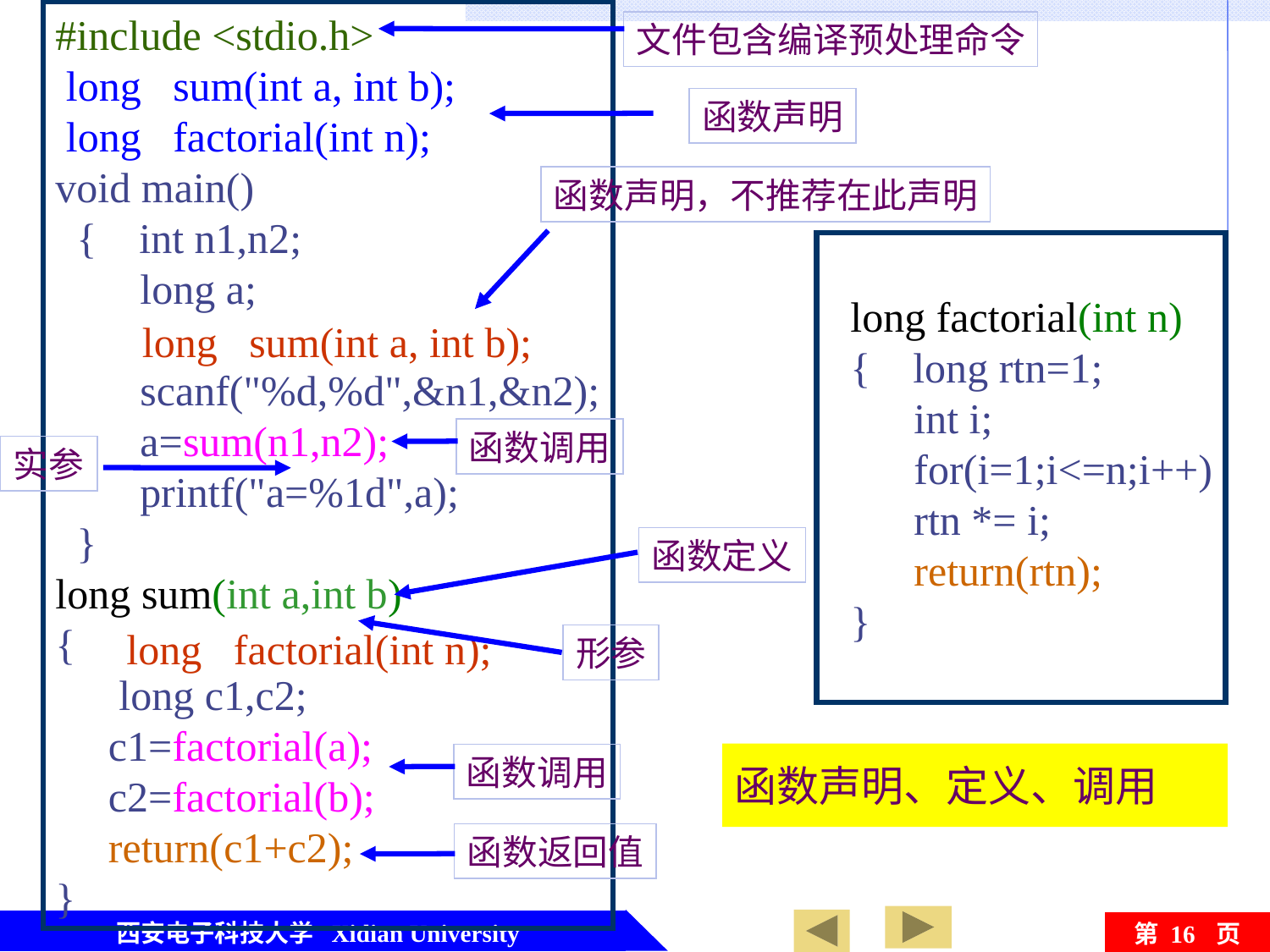

#include <stdio.h>
 long   sum(int a, int b);
 long   factorial(int n);
void main()
  {    int n1,n2;
        long a;

        scanf("%d,%d",&n1,&n2);
        a=sum(n1,n2);
        printf("a=%1d",a);
  }
long sum(int a,int b)
{
      long c1,c2;
     c1=factorial(a);
     c2=factorial(b);
     return(c1+c2);
}
文件包含编译预处理命令

函数声明

函数声明，不推荐在此声明

  long factorial(int n)
  {    long rtn=1;
        int i;
        for(i=1;i<=n;i++)
        rtn *= i;
        return(rtn);
  }

long   sum(int a, int b);
long   factorial(int n);
函数调用

函数调用

实参

函数定义

形参
函数声明、定义、调用
函数返回值